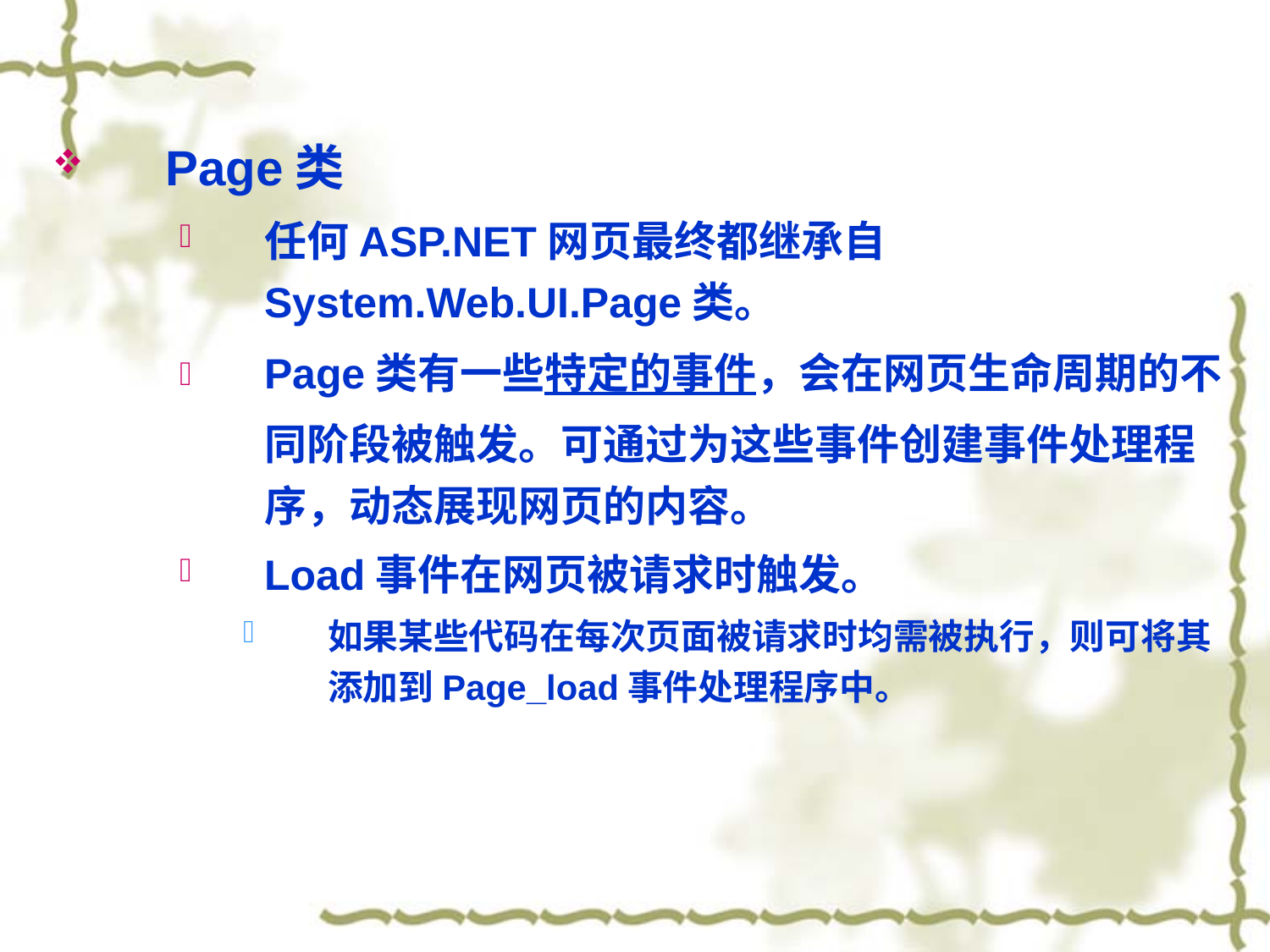

Page类
任何ASP.NET网页最终都继承自System.Web.UI.Page类。
Page类有一些特定的事件，会在网页生命周期的不同阶段被触发。可通过为这些事件创建事件处理程序，动态展现网页的内容。
Load事件在网页被请求时触发。
如果某些代码在每次页面被请求时均需被执行，则可将其添加到Page_load事件处理程序中。